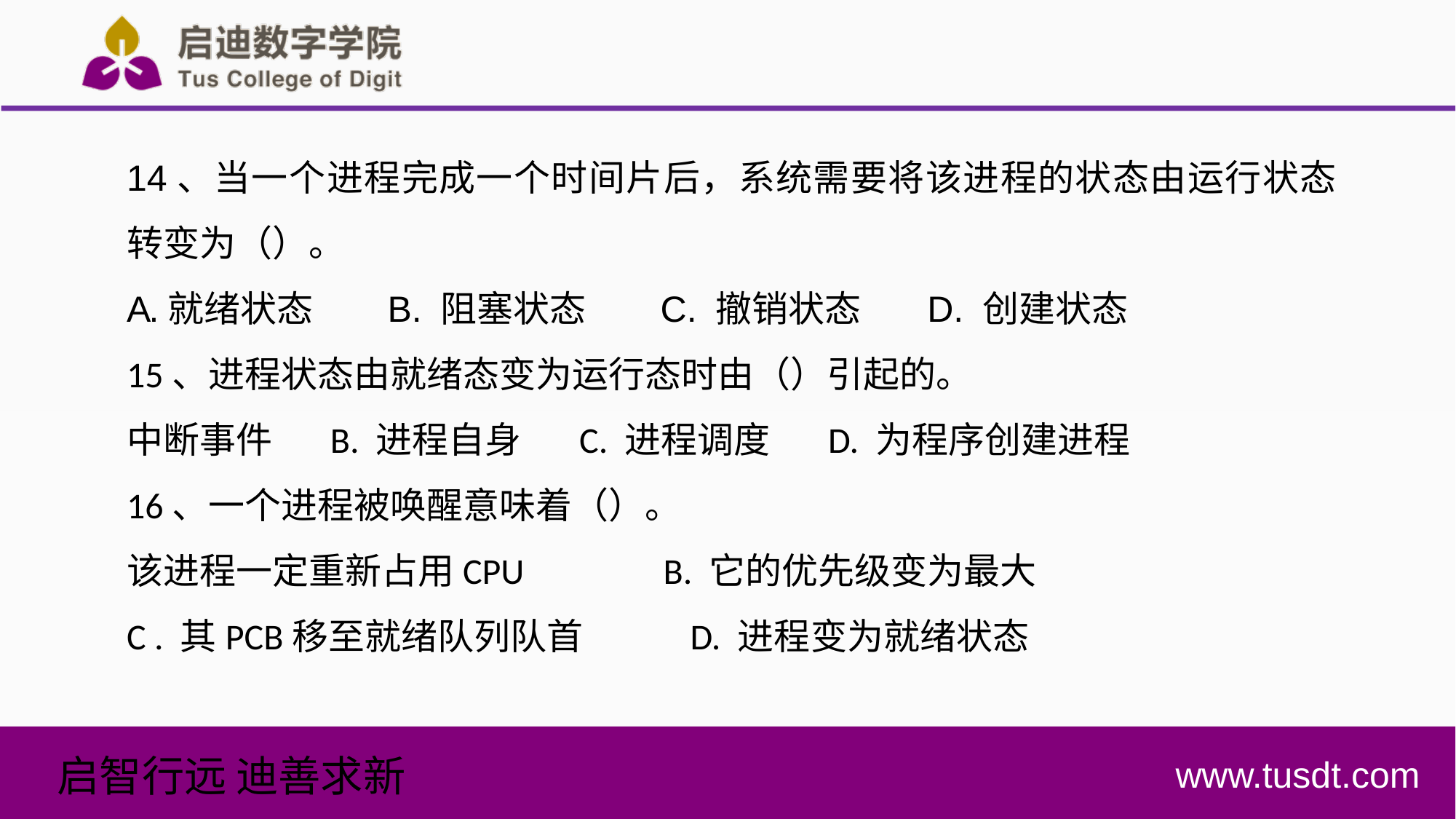

14、当一个进程完成一个时间片后，系统需要将该进程的状态由运行状态转变为（）。
就绪状态        B. 阻塞状态        C. 撤销状态       D. 创建状态
15、进程状态由就绪态变为运行态时由（）引起的。
中断事件      B. 进程自身      C. 进程调度      D. 为程序创建进程
16、一个进程被唤醒意味着（）。
该进程一定重新占用CPU                 B. 它的优先级变为最大
C . 其PCB移至就绪队列队首            D. 进程变为就绪状态